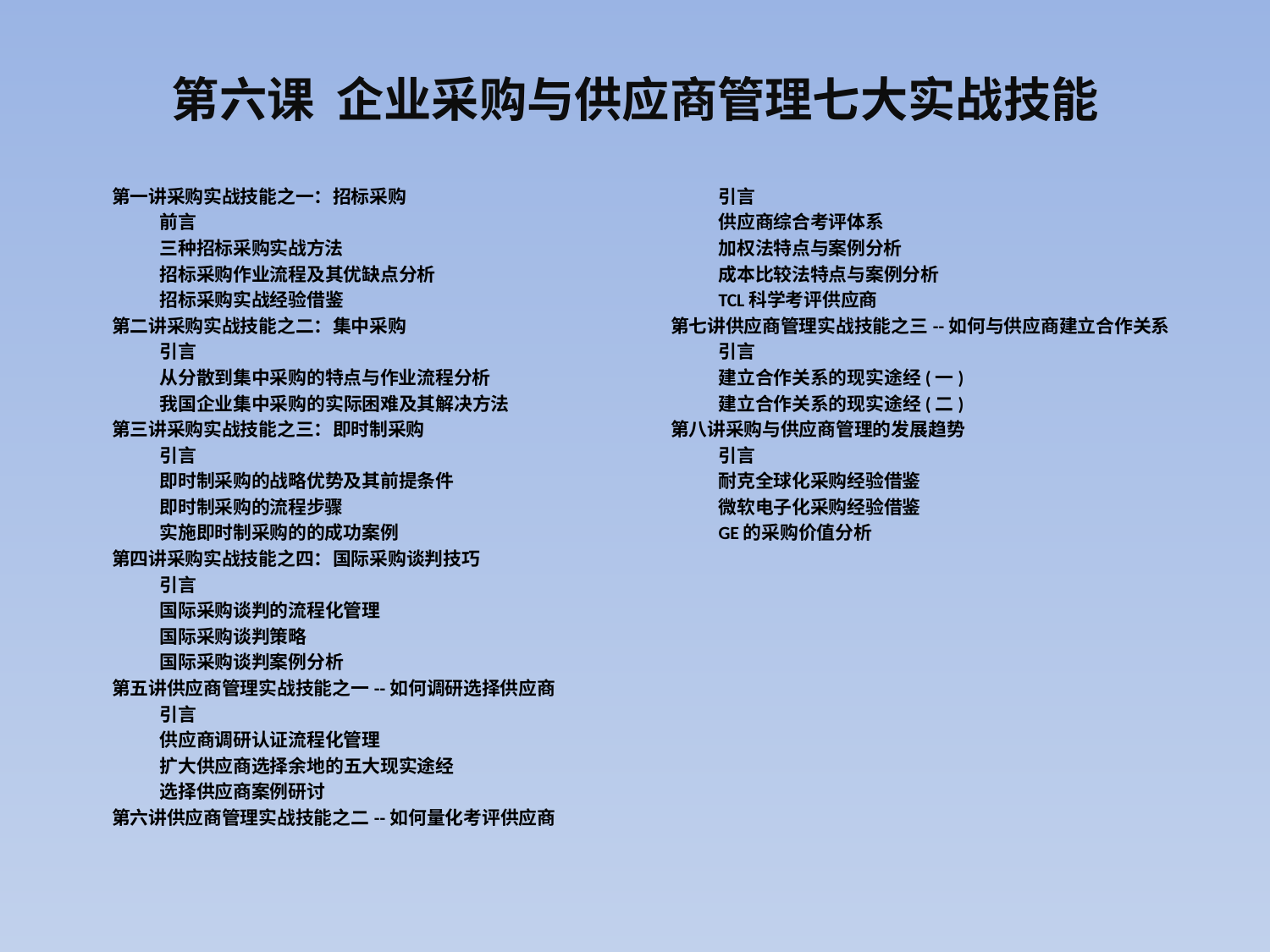

# 第六课  企业采购与供应商管理七大实战技能
第一讲采购实战技能之一：招标采购
	前言
	三种招标采购实战方法
	招标采购作业流程及其优缺点分析
	招标采购实战经验借鉴
第二讲采购实战技能之二：集中采购
	引言
	从分散到集中采购的特点与作业流程分析
	我国企业集中采购的实际困难及其解决方法
第三讲采购实战技能之三：即时制采购
	引言
	即时制采购的战略优势及其前提条件
	即时制采购的流程步骤
	实施即时制采购的的成功案例
第四讲采购实战技能之四：国际采购谈判技巧
	引言
	国际采购谈判的流程化管理
	国际采购谈判策略
	国际采购谈判案例分析
第五讲供应商管理实战技能之一--如何调研选择供应商
	引言
	供应商调研认证流程化管理
	扩大供应商选择余地的五大现实途经
	选择供应商案例研讨
第六讲供应商管理实战技能之二--如何量化考评供应商
	引言
	供应商综合考评体系
	加权法特点与案例分析
	成本比较法特点与案例分析
	TCL科学考评供应商
第七讲供应商管理实战技能之三--如何与供应商建立合作关系
	引言
	建立合作关系的现实途经(一)
	建立合作关系的现实途经(二)
第八讲采购与供应商管理的发展趋势
	引言
	耐克全球化采购经验借鉴
	微软电子化采购经验借鉴
	GE的采购价值分析